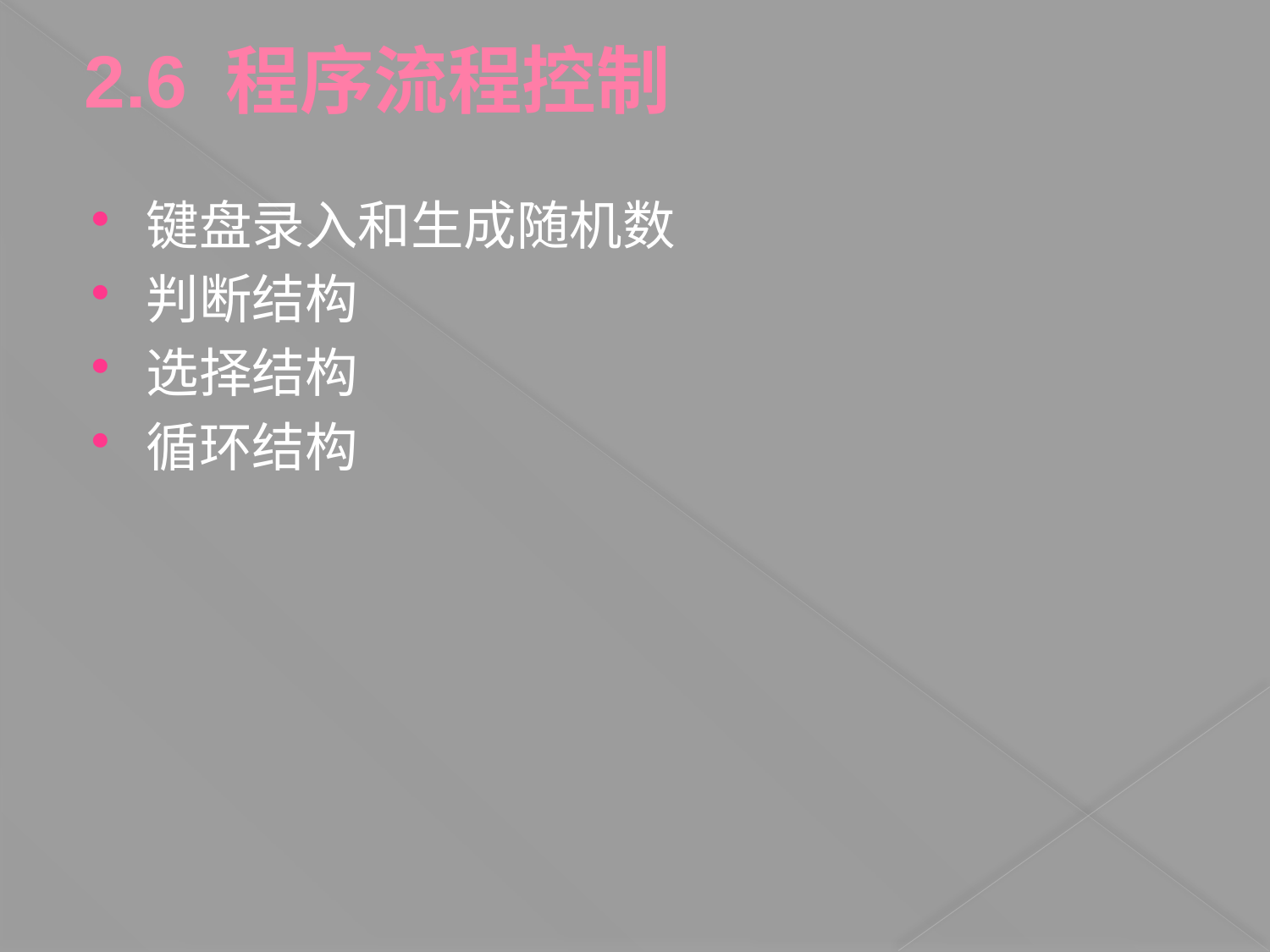

2.6 程序流程控制
# 键盘录入和生成随机数
判断结构
选择结构
循环结构